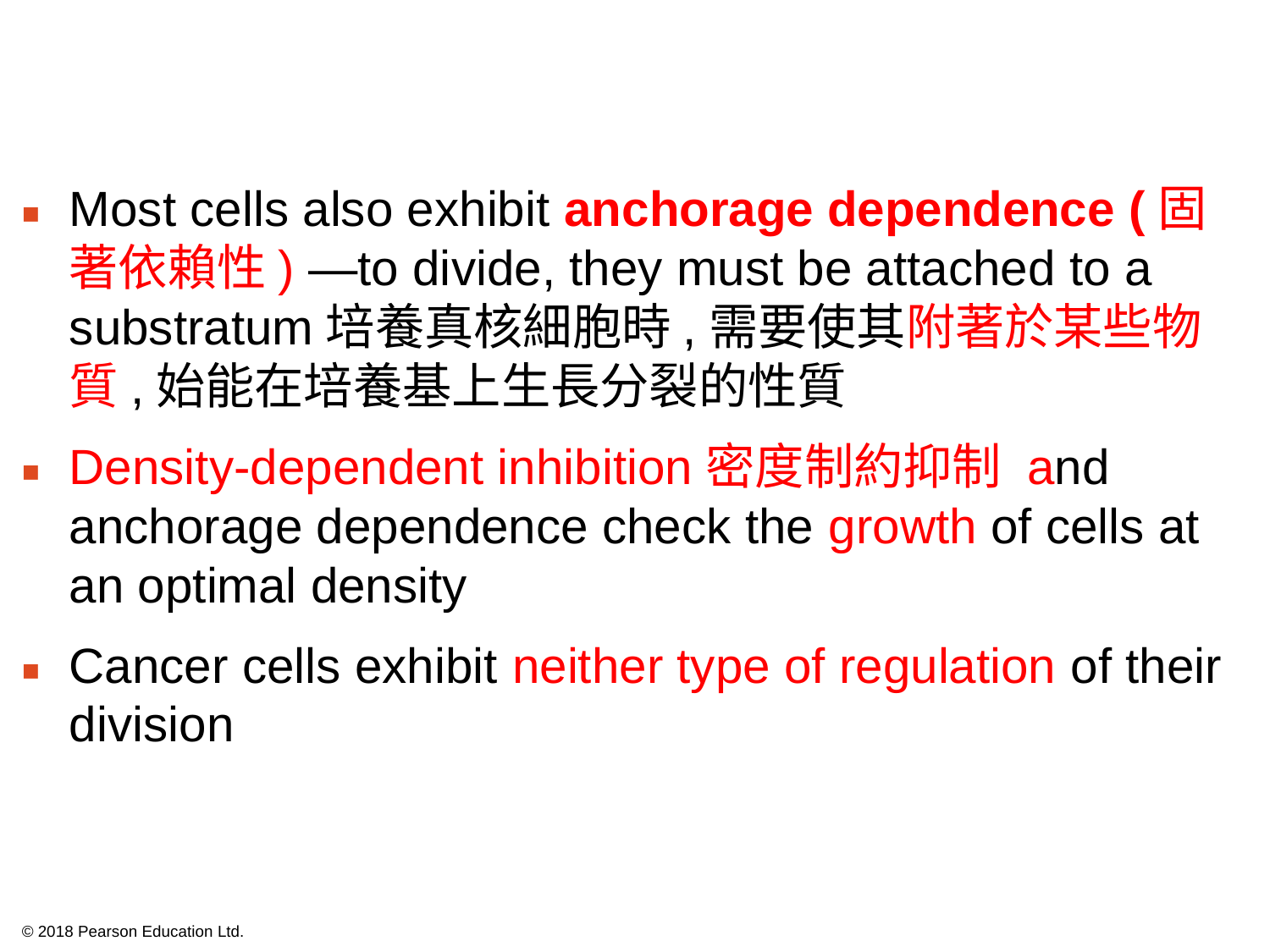

Most cells also exhibit anchorage dependence (固著依賴性) —to divide, they must be attached to a substratum培養真核細胞時,需要使其附著於某些物質,始能在培養基上生長分裂的性質
Density-dependent inhibition密度制約抑制 and anchorage dependence check the growth of cells at an optimal density
Cancer cells exhibit neither type of regulation of their division
© 2018 Pearson Education Ltd.